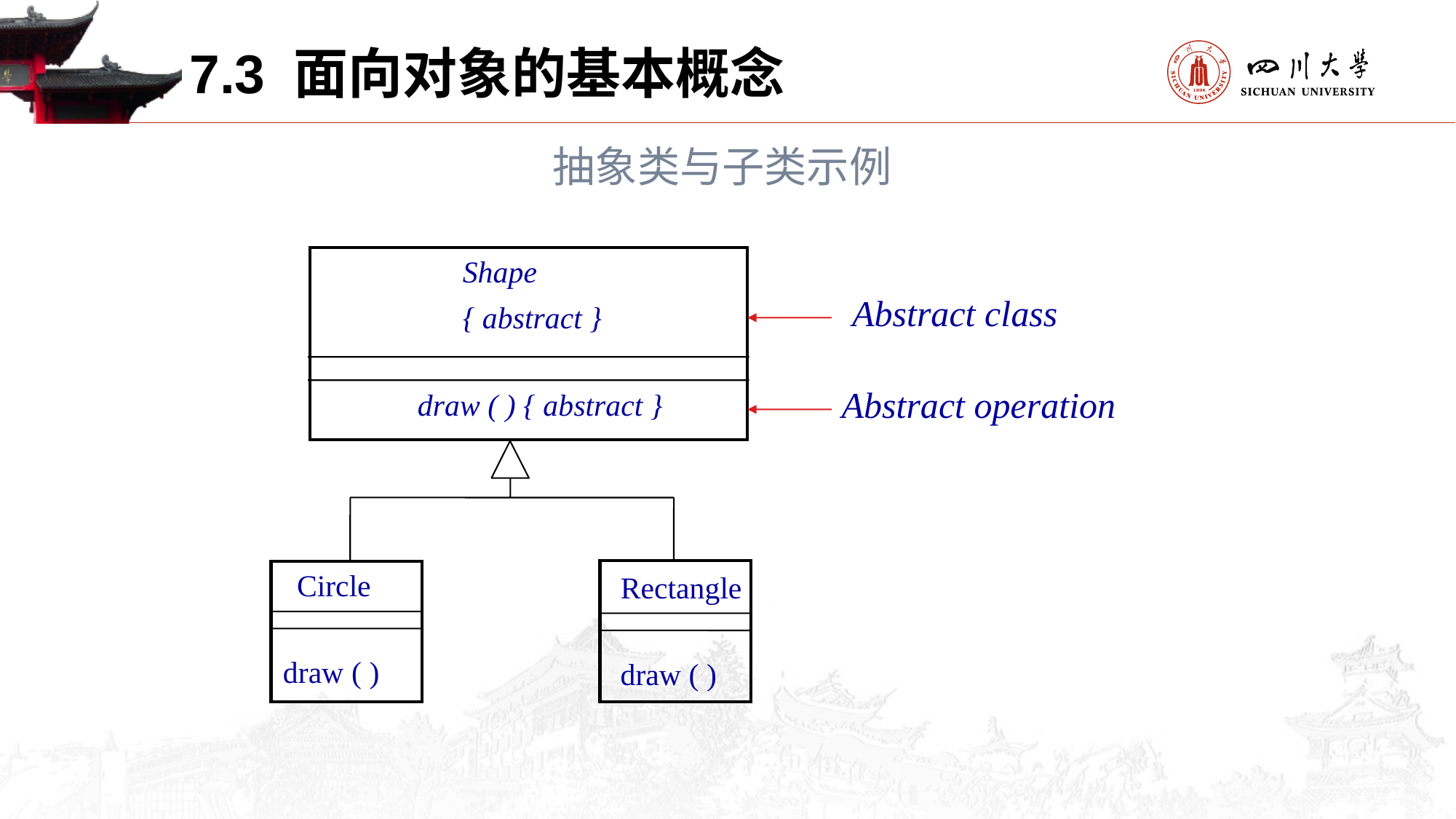

7.3 面向对象的基本概念

抽象类与子类示例

Shape
{ abstract }

draw ( ) { abstract }
Abstract class

Abstract operation

Circle

 draw ( )

Rectangle

 draw ( )